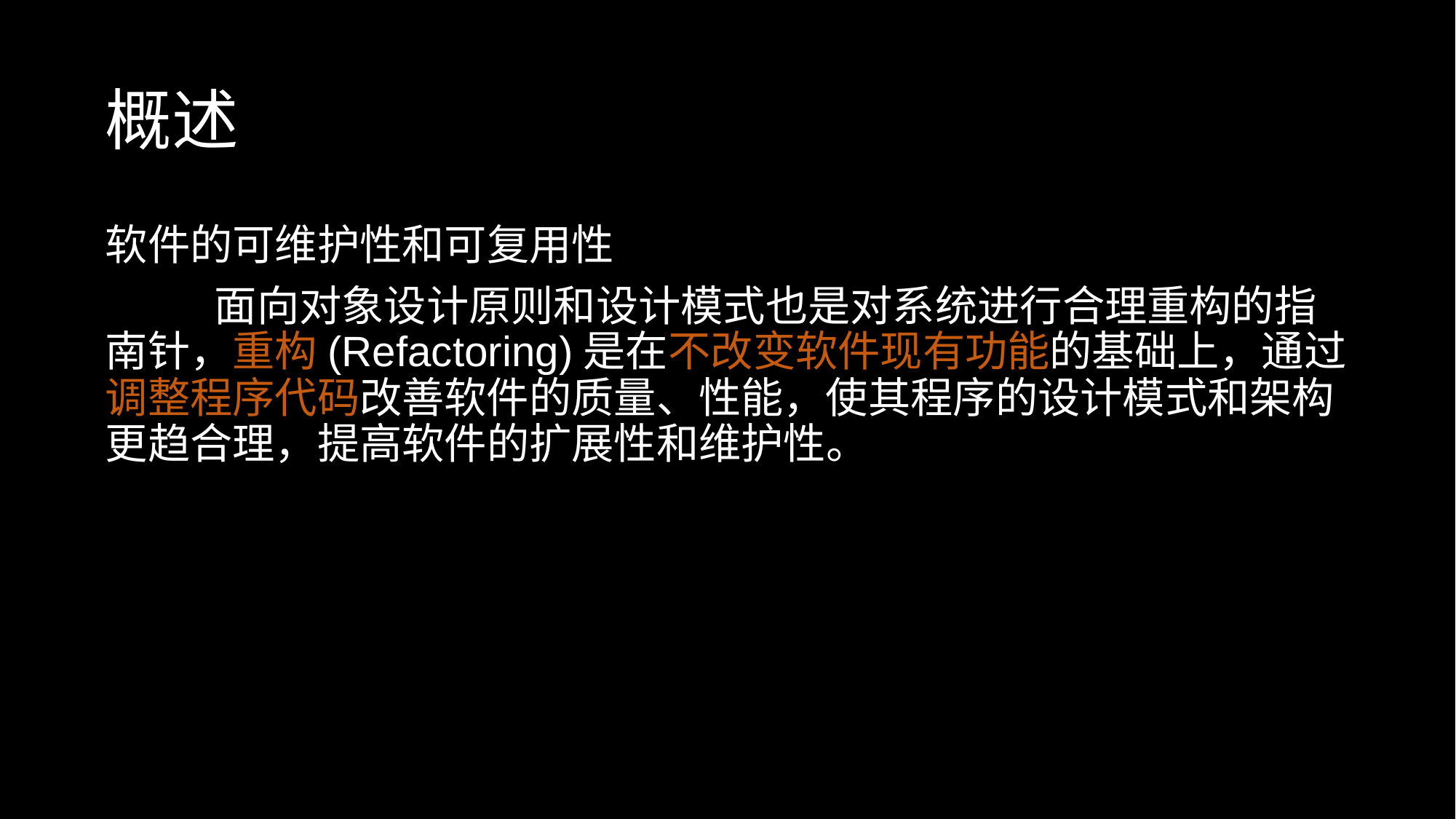

# 概述
软件的可维护性和可复用性
	面向对象设计原则和设计模式也是对系统进行合理重构的指南针，重构(Refactoring)是在不改变软件现有功能的基础上，通过调整程序代码改善软件的质量、性能，使其程序的设计模式和架构更趋合理，提高软件的扩展性和维护性。